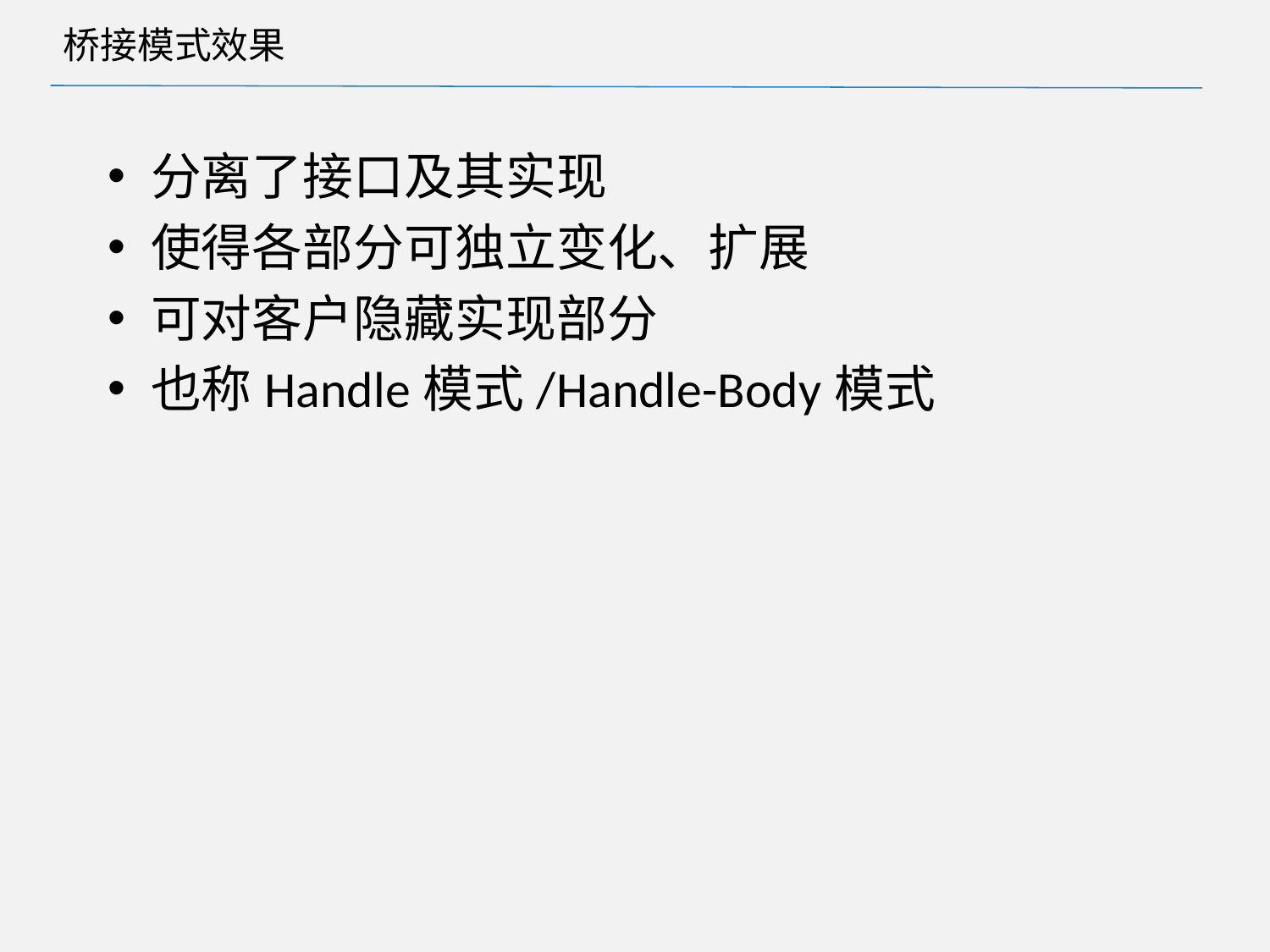

# 桥接模式效果
分离了接口及其实现
使得各部分可独立变化、扩展
可对客户隐藏实现部分
也称Handle模式/Handle-Body模式